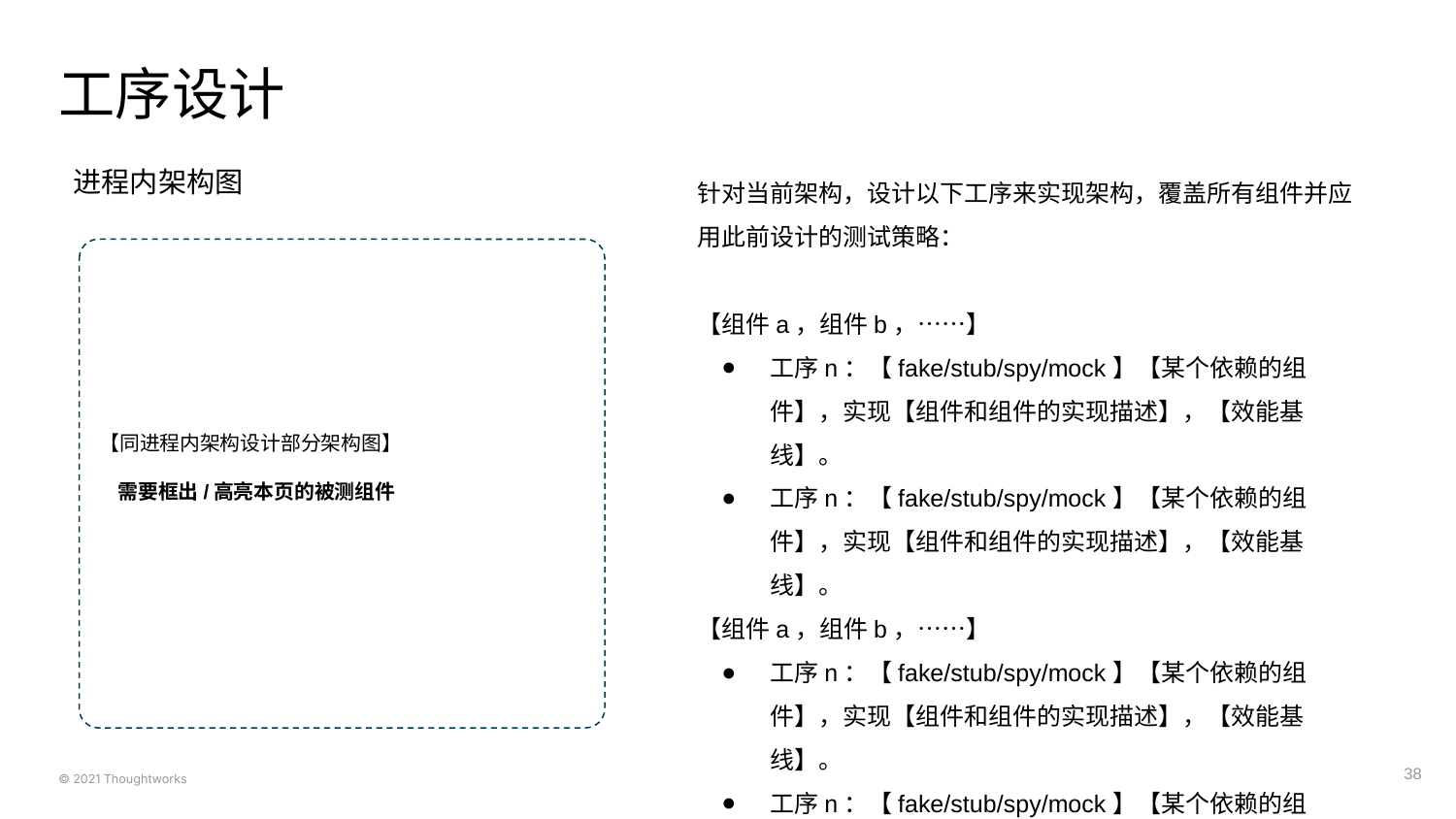

# 工序设计
进程内架构图
针对当前架构，设计以下工序来实现架构，覆盖所有组件并应用此前设计的测试策略：

【组件a，组件b，……】
工序n：【fake/stub/spy/mock】【某个依赖的组件】，实现【组件和组件的实现描述】，【效能基线】。
工序n：【fake/stub/spy/mock】【某个依赖的组件】，实现【组件和组件的实现描述】，【效能基线】。
【组件a，组件b，……】
工序n：【fake/stub/spy/mock】【某个依赖的组件】，实现【组件和组件的实现描述】，【效能基线】。
工序n：【fake/stub/spy/mock】【某个依赖的组件】，实现【组件和组件的实现描述】，【效能基线】。
……
【同进程内架构设计部分架构图】

   需要框出/高亮本页的被测组件

38